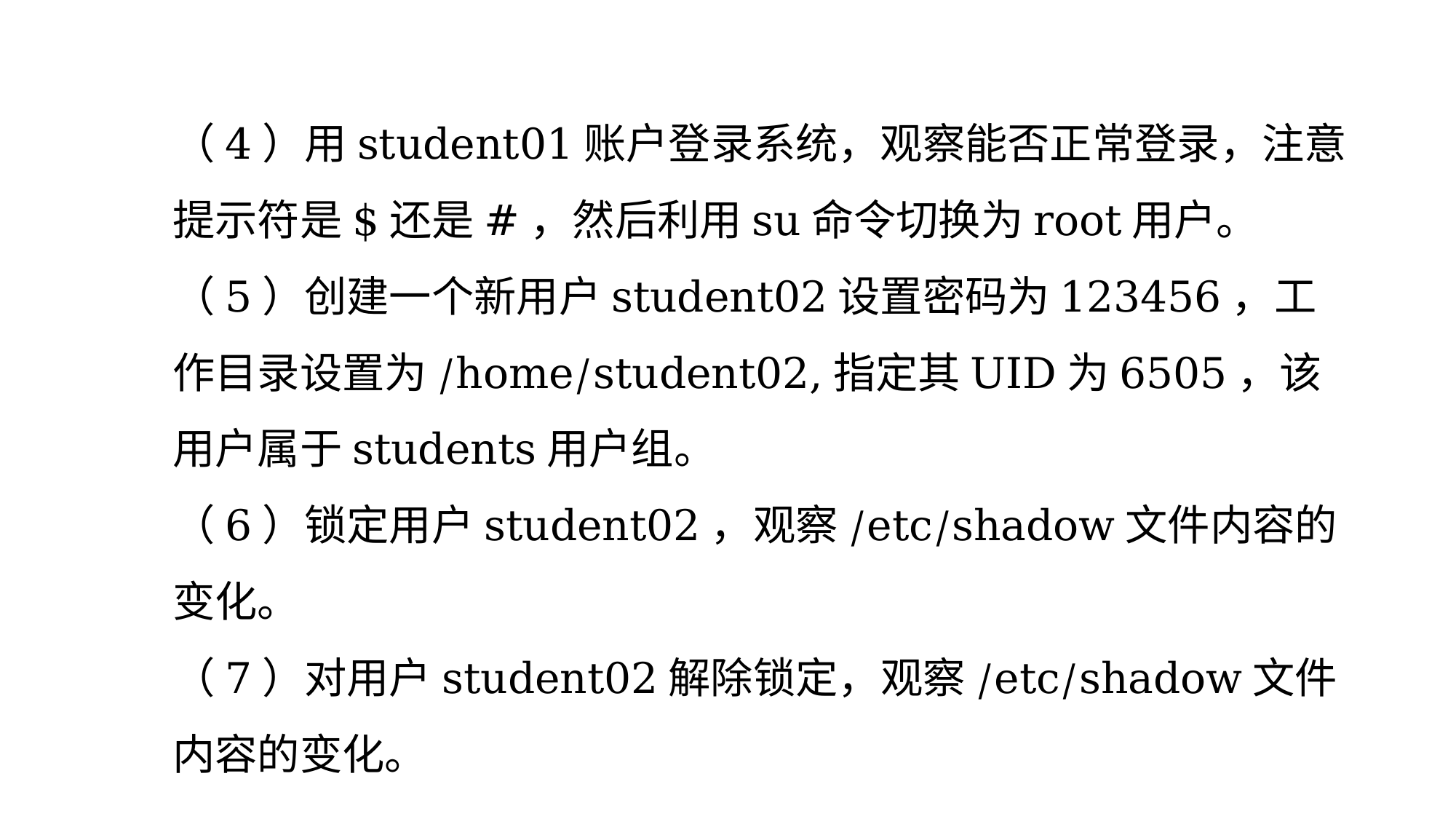

（4）用student01账户登录系统，观察能否正常登录，注意提示符是$还是#，然后利用su命令切换为root用户。
（5）创建一个新用户student02设置密码为123456，工作目录设置为/home/student02,指定其UID为6505，该用户属于students用户组。
（6）锁定用户student02，观察/etc/shadow文件内容的变化。
（7）对用户student02解除锁定，观察/etc/shadow文件内容的变化。